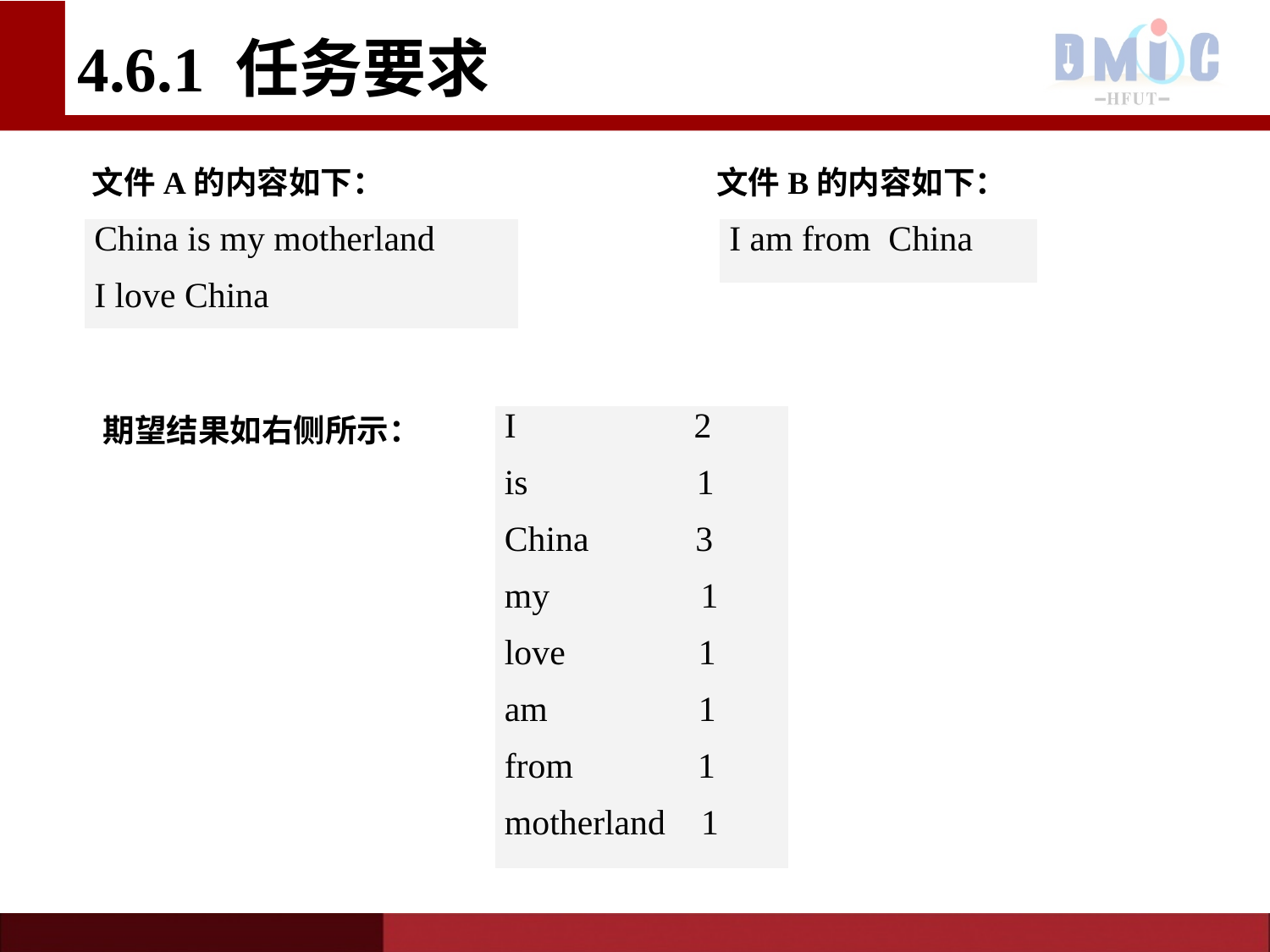

4.6.1 任务要求
文件A的内容如下：
文件B的内容如下：
| China is my motherland I love China |
| --- |
| I am from China |
| --- |
期望结果如右侧所示：
| I 2 is 1 China 3 my 1 love 1 am 1 from 1 motherland 1 |
| --- |